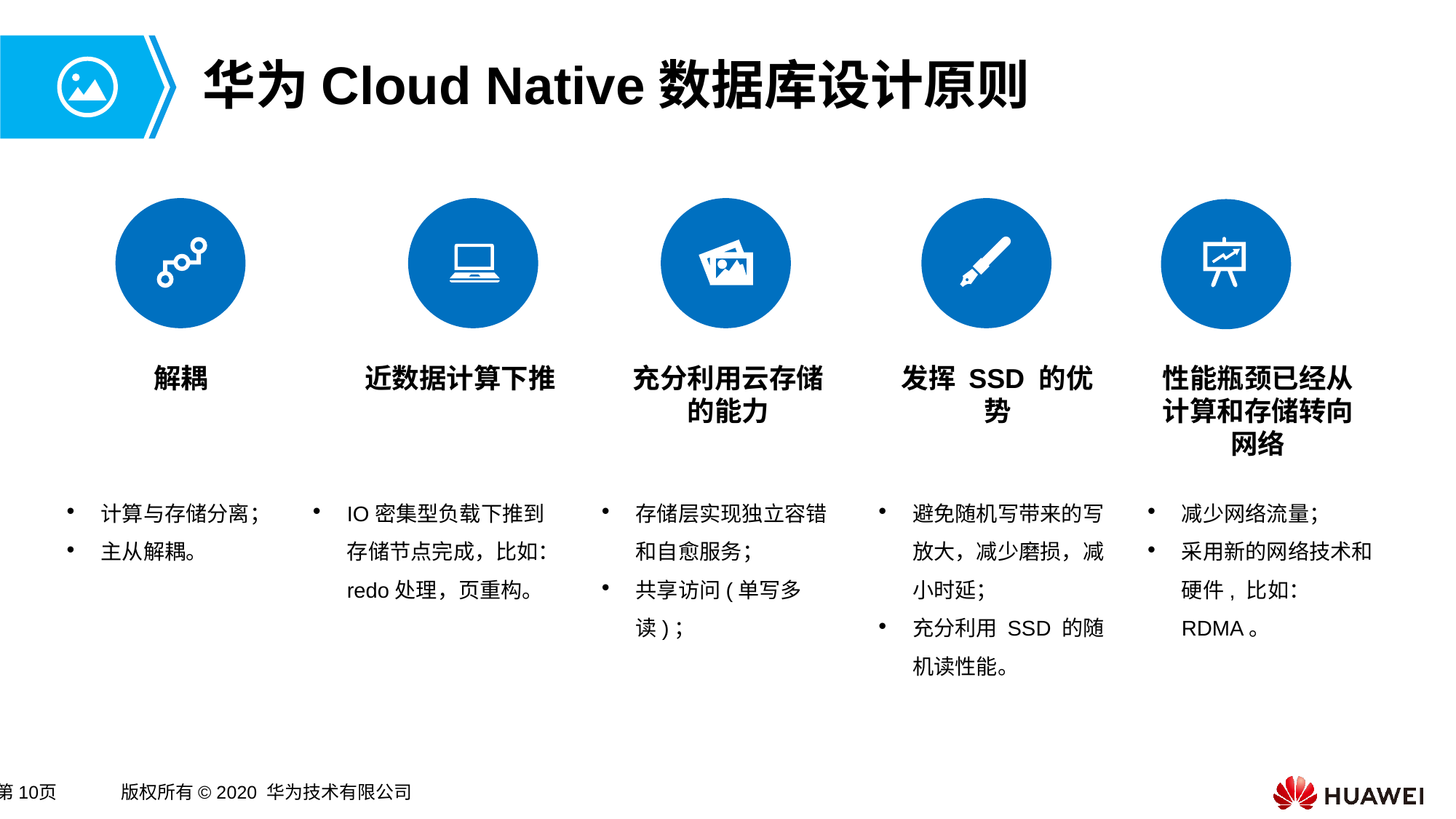

# 华为Cloud Native数据库设计原则

解耦
近数据计算下推
充分利用云存储的能力
发挥 SSD 的优势
性能瓶颈已经从计算和存储转向网络
计算与存储分离；
主从解耦。
IO密集型负载下推到存储节点完成，比如：redo处理，页重构。
存储层实现独立容错和自愈服务；
共享访问(单写多读)；
避免随机写带来的写放大，减少磨损，减小时延；
充分利用 SSD 的随机读性能。
减少网络流量；
采用新的网络技术和硬件, 比如：RDMA。